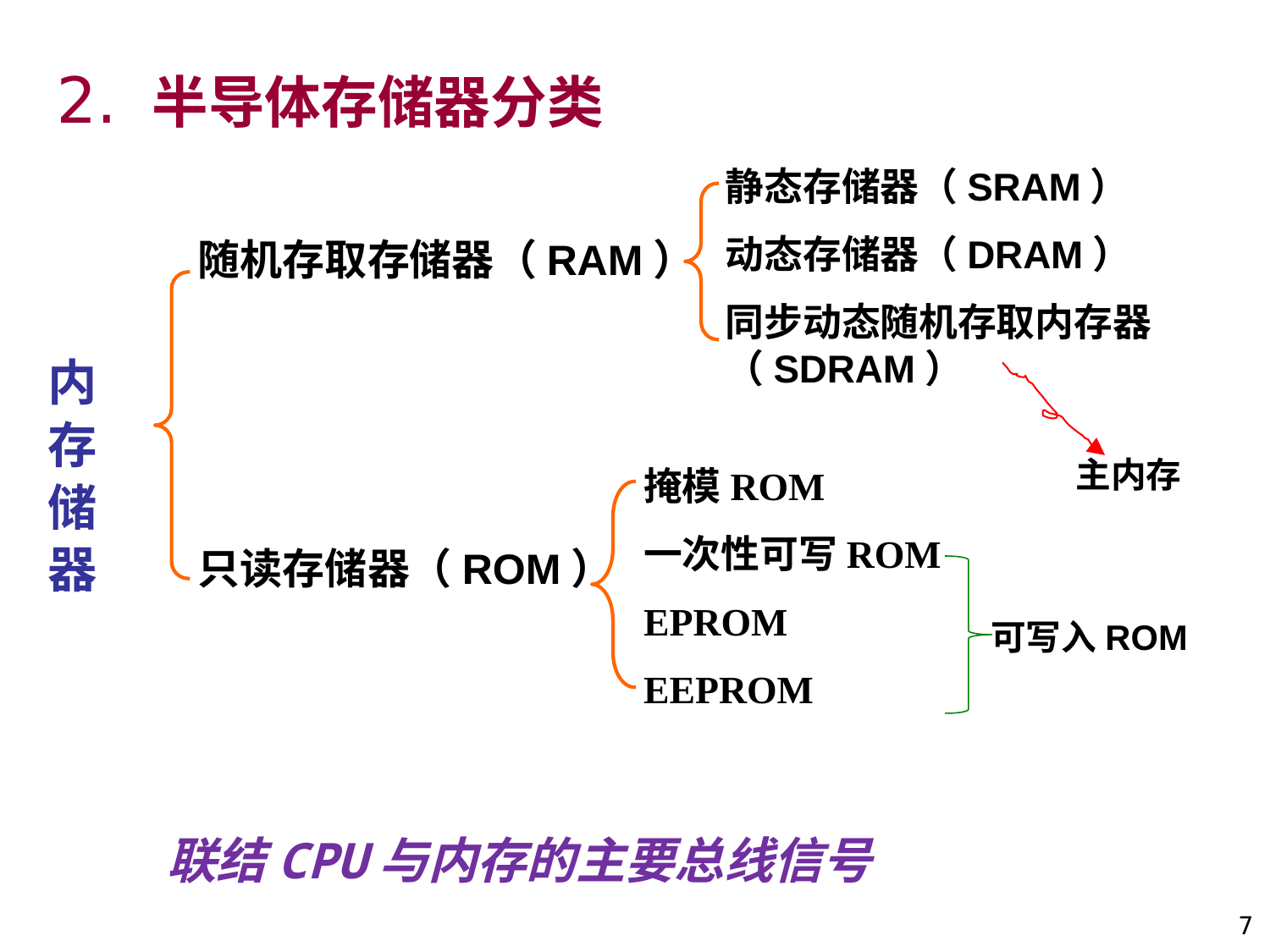

# 2. 半导体存储器分类
静态存储器（SRAM）
动态存储器（DRAM）
同步动态随机存取内存器（SDRAM）

随机存取存储器（RAM）

只读存储器（ROM）

内存储器

主内存
掩模ROM
一次性可写ROM
EPROM
EEPROM

可写入ROM
联结CPU与内存的主要总线信号
7